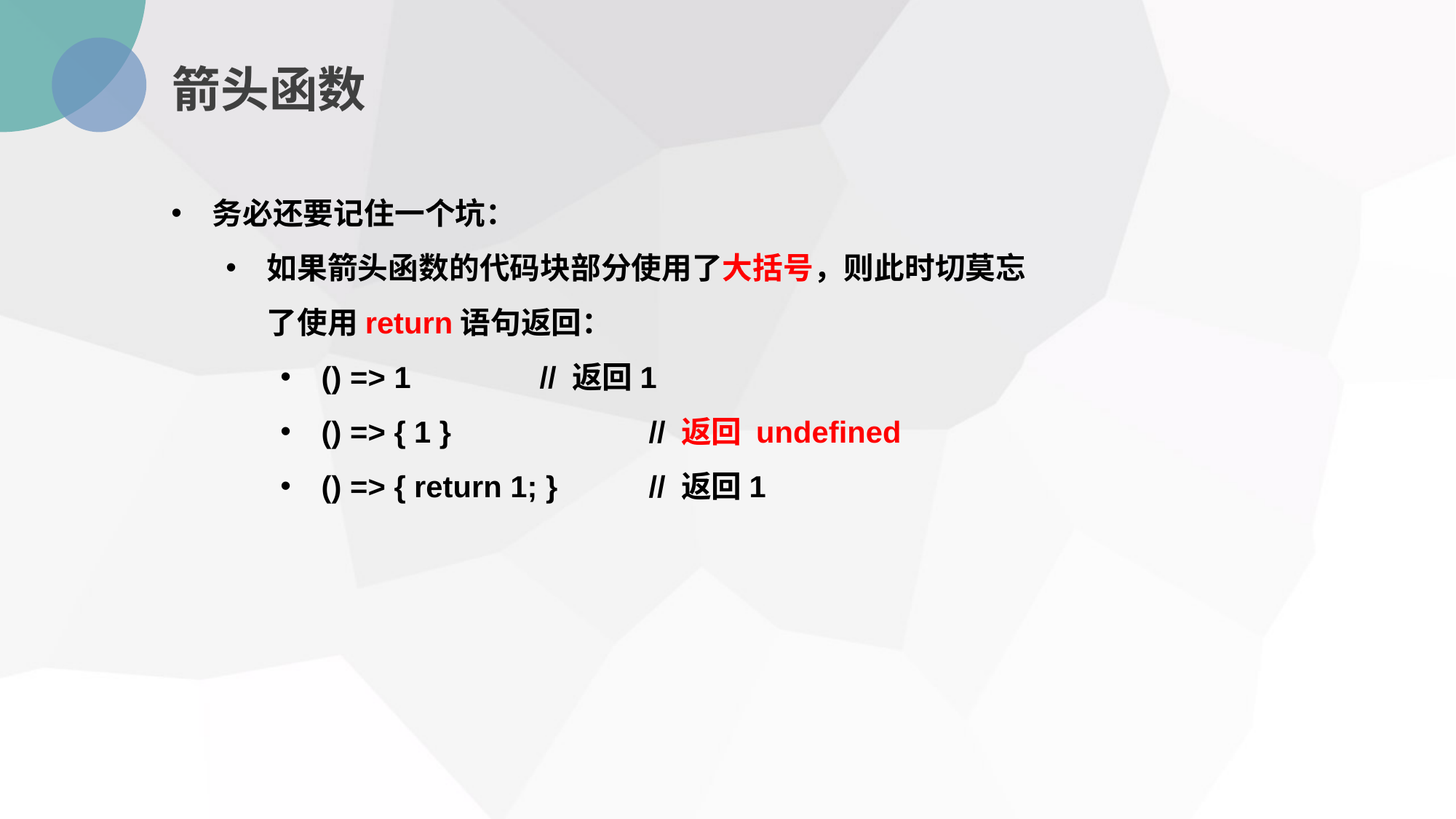

箭头函数
务必还要记住一个坑：
如果箭头函数的代码块部分使用了大括号，则此时切莫忘了使用return语句返回：
() => 1  		// 返回1
() => { 1 } 		// 返回 undefined
() => { return 1; }	// 返回1